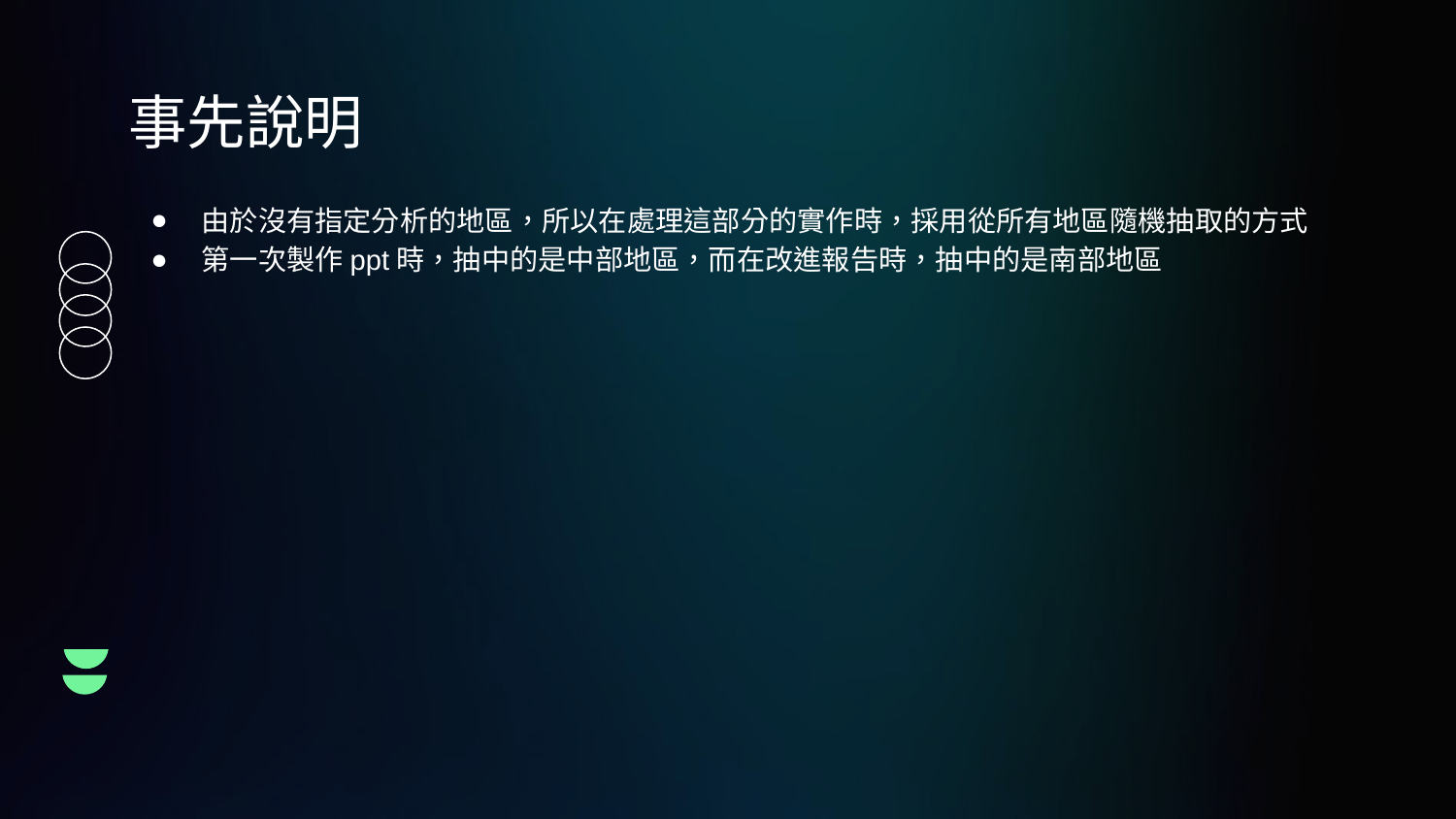

# 事先說明
由於沒有指定分析的地區，所以在處理這部分的實作時，採用從所有地區隨機抽取的方式
第一次製作ppt時，抽中的是中部地區，而在改進報告時，抽中的是南部地區